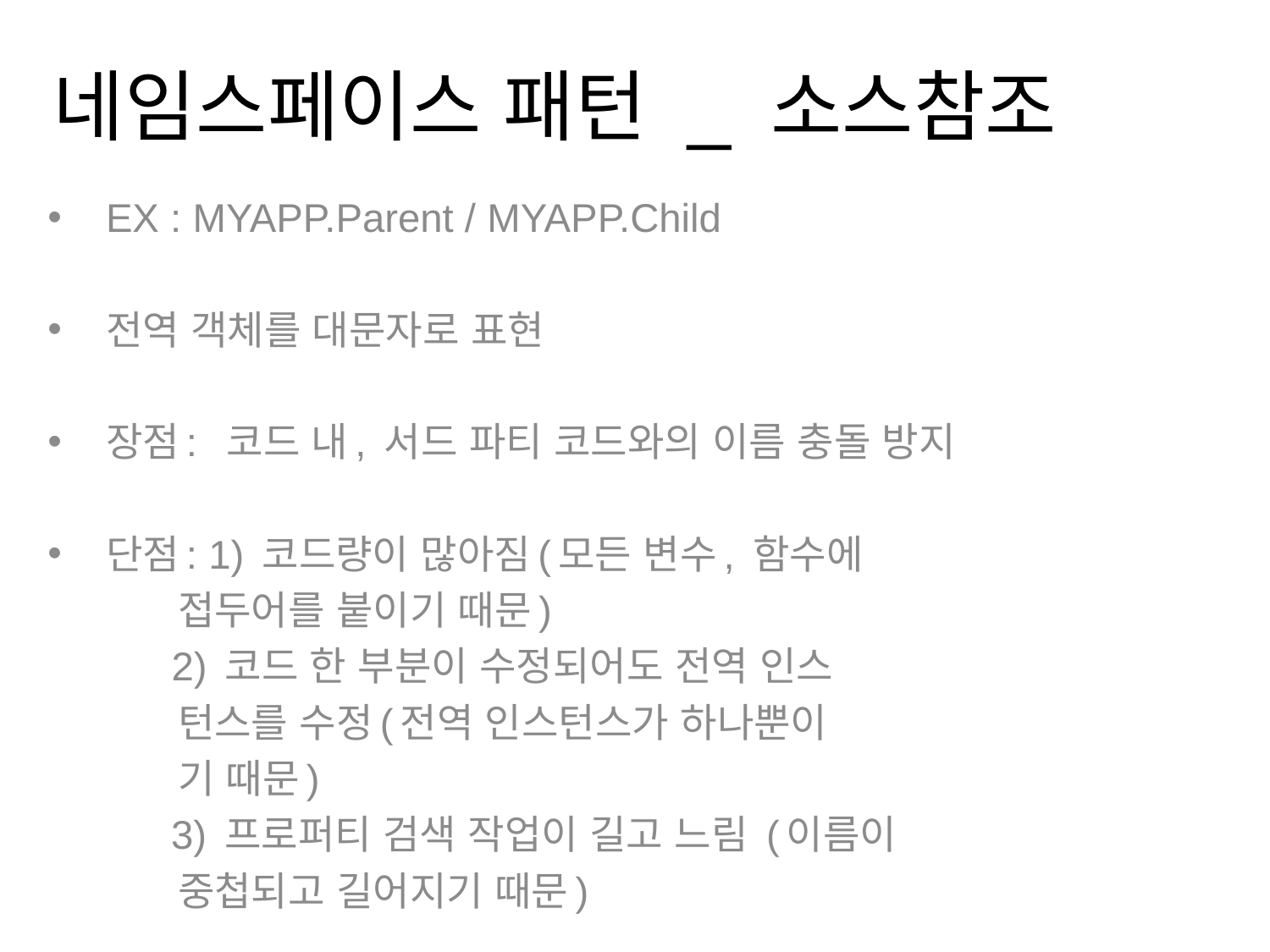

# 네임스페이스 패턴 _ 소스참조
EX : MYAPP.Parent / MYAPP.Child

전역 객체를 대문자로 표현

장점:  코드 내, 서드 파티 코드와의 이름 충돌 방지

단점: 1) 코드량이 많아짐(모든 변수, 함수에
           접두어를 붙이기 때문)
	   2) 코드 한 부분이 수정되어도 전역 인스
           턴스를 수정(전역 인스턴스가 하나뿐이
           기 때문)
           3) 프로퍼티 검색 작업이 길고 느림 (이름이
           중첩되고 길어지기 때문)